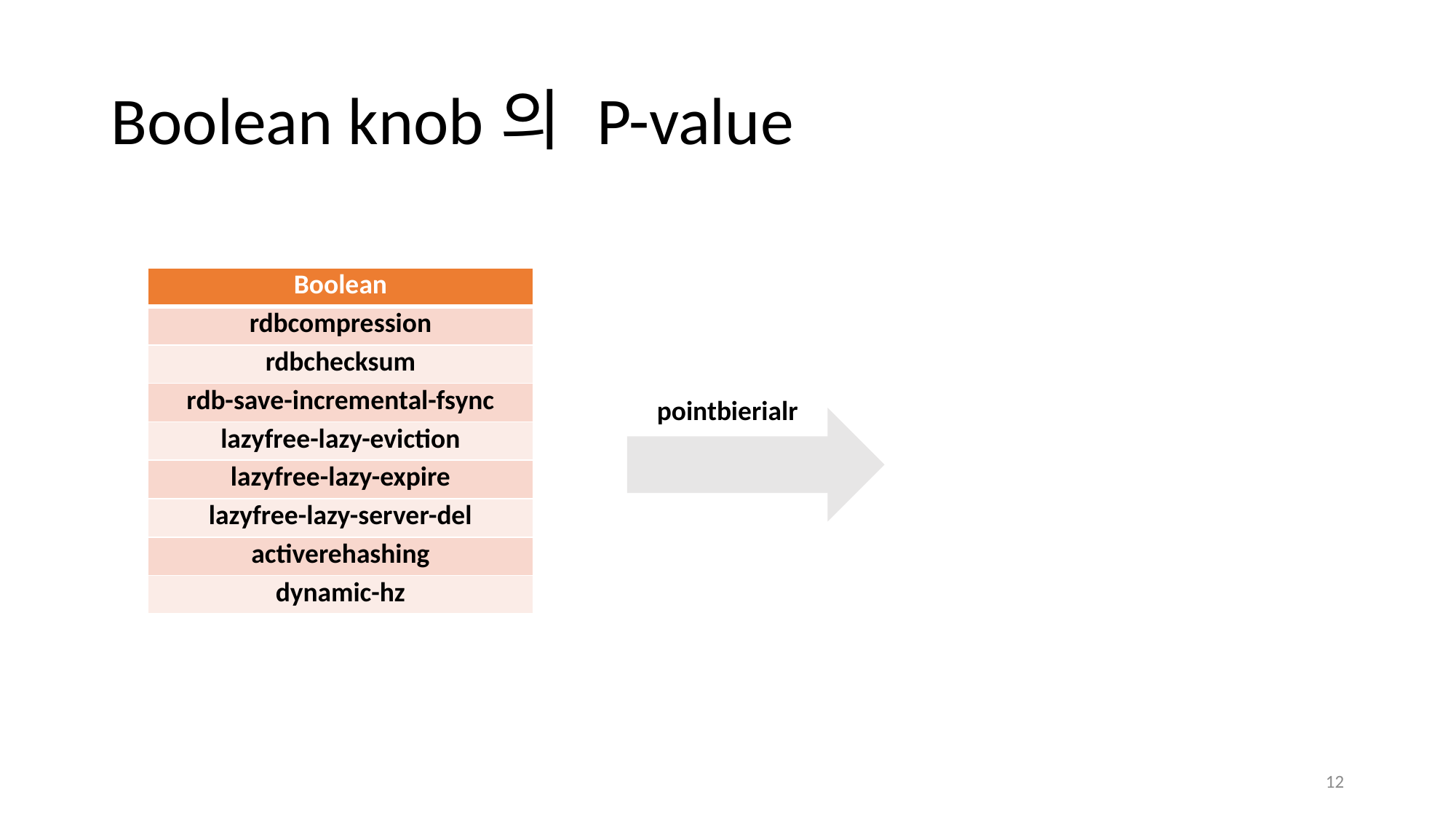

# Boolean knob의 P-value
| Boolean |
| --- |
| rdbcompression |
| rdbchecksum |
| rdb-save-incremental-fsync |
| lazyfree-lazy-eviction |
| lazyfree-lazy-expire |
| lazyfree-lazy-server-del |
| activerehashing |
| dynamic-hz |
pointbierialr

12